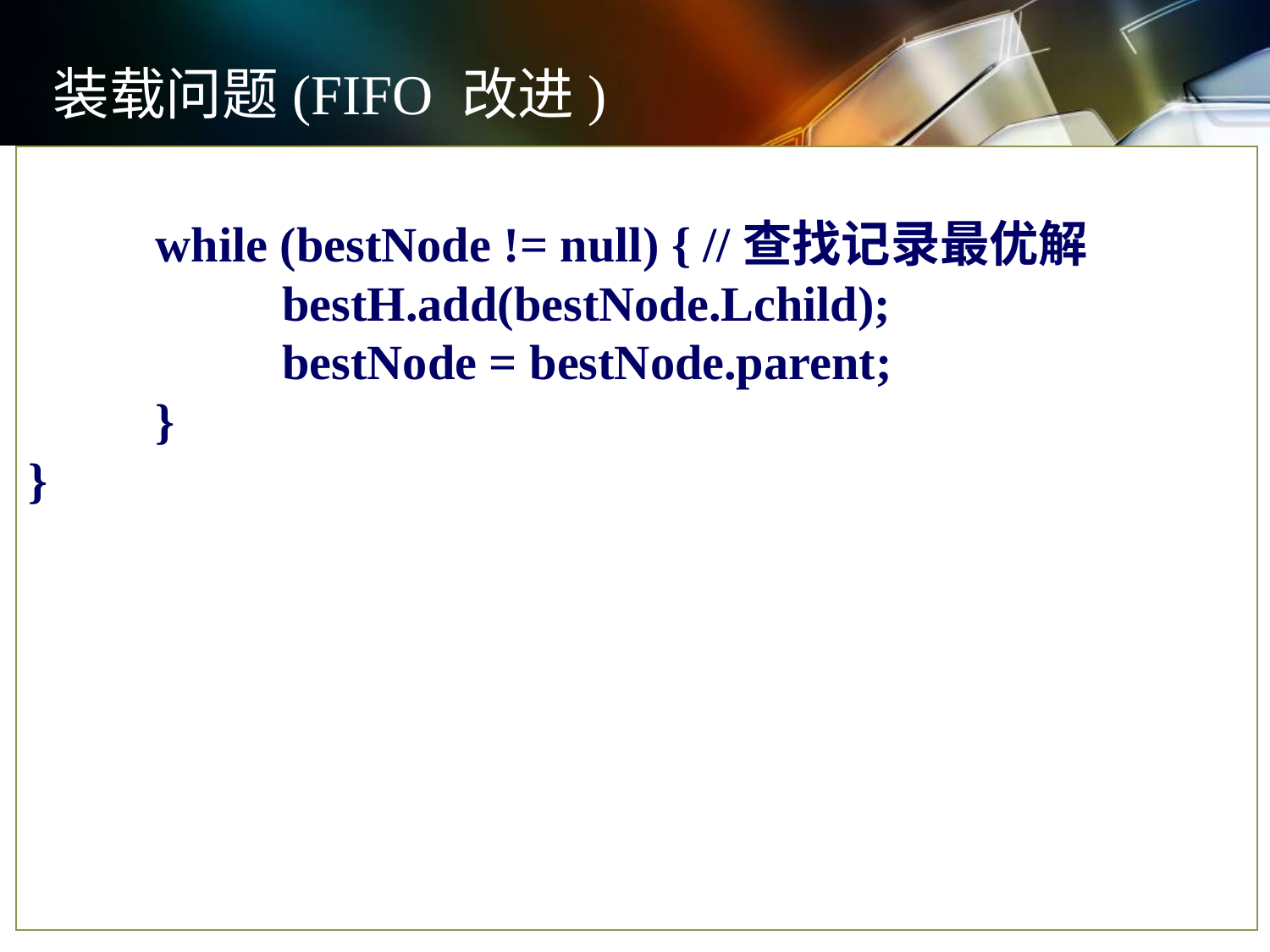

装载问题(FIFO 改进)

	while (bestNode != null) { //查找记录最优解
		bestH.add(bestNode.Lchild);
		bestNode = bestNode.parent;
	}
}